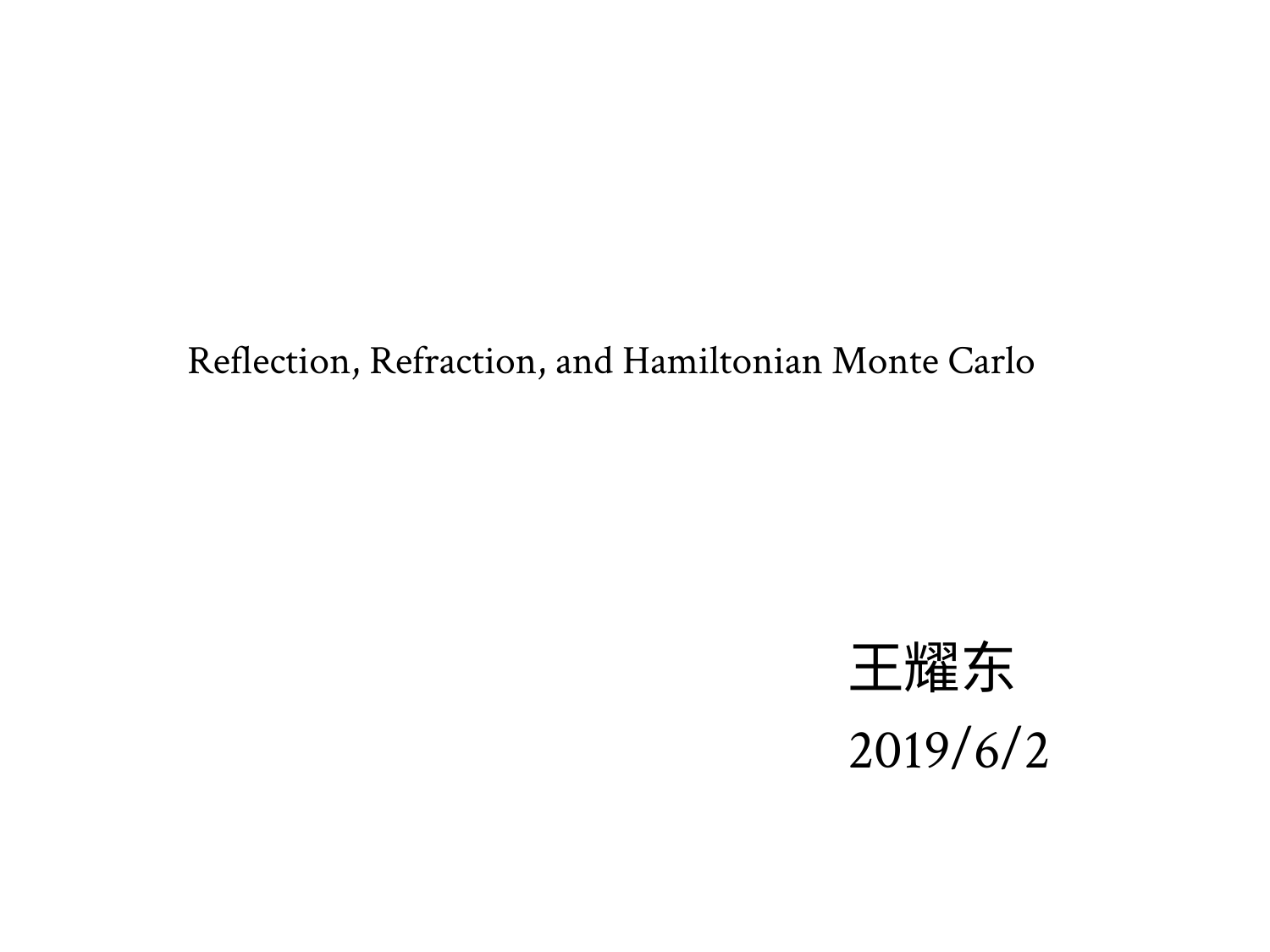

# Reflection, Refraction, and Hamiltonian Monte Carlo
王耀东
2019/6/2